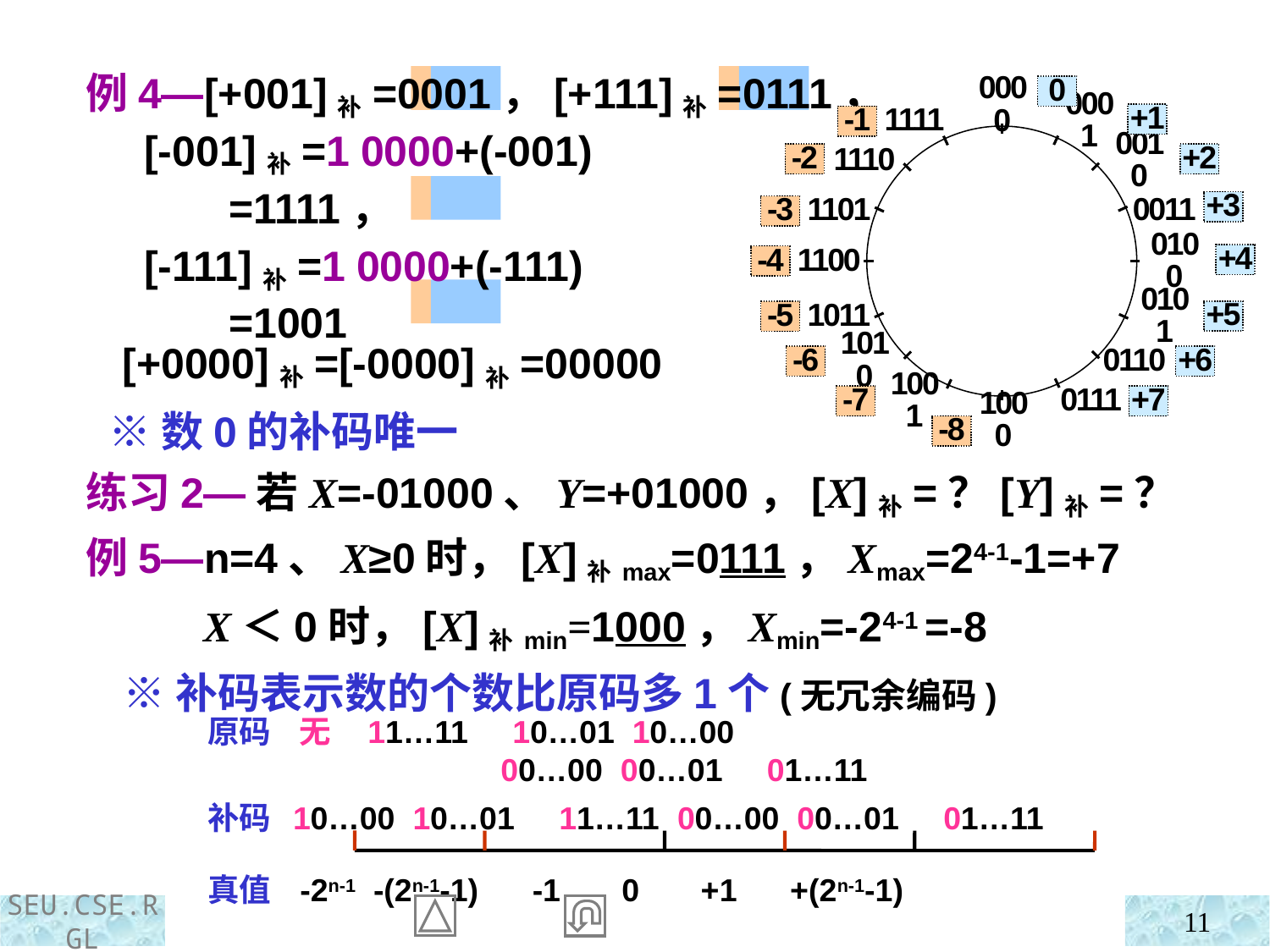

例4—[+001]补=0001，[+111]补=0111，
         [-001]补=1 0000+(-001)
                 =1111，
         [-111]补=1 0000+(-111)
                 =1001

0
+1
-1
-2
+2
+3
-3
+4
-4
+5
-5
-6
+6
-7
+7
-8
0000
1111
0001

1110
0010
1101
0011
0100
1100
1011
0101
1010
0110
1001
0111
1000
          [+0000]补=[-0000]补=00000
           ※数0的补码唯一
    练习2—若X=-01000、Y=+01000，[X]补=？[Y]补=？
    例5—n=4、X≥0时，[X]补max=0111，Xmax=24-1-1=+7
              X＜0时，[X]补min=1000，Xmin=-24-1 =-8
         ※补码表示数的个数比原码多1个(无冗余编码)
原码    无    11…11     10…01  10…00
                                 00…00  00…01     01…11
补码  10…00  10…01     11…11  00…00  00…01     01…11
真值   -2n-1  -(2n-1-1)       -1       0       +1      +(2n-1-1)

11